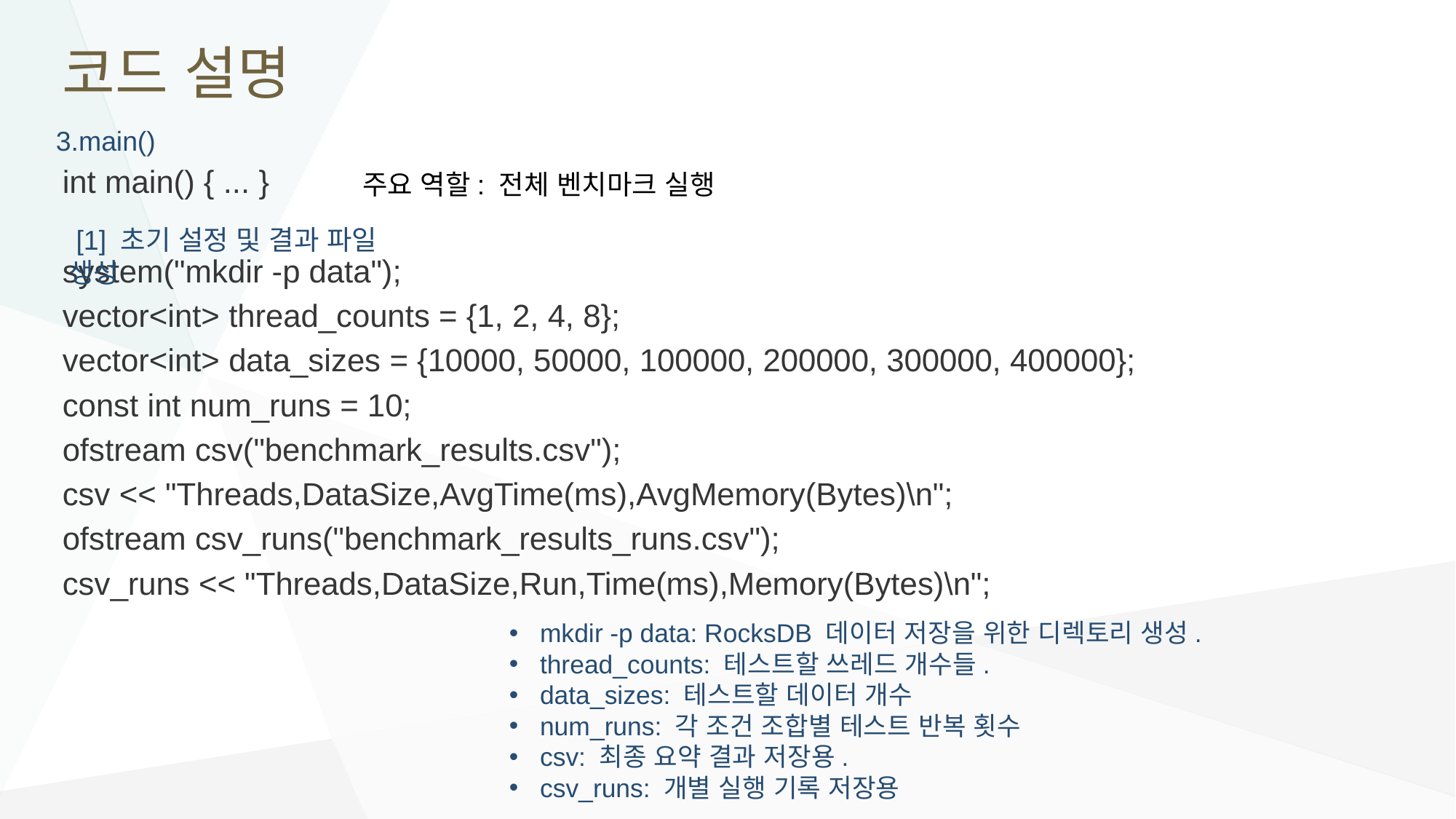

# 코드 설명
3.main()
int main() { ... }

system("mkdir -p data");
vector<int> thread_counts = {1, 2, 4, 8};
vector<int> data_sizes = {10000, 50000, 100000, 200000, 300000, 400000};
const int num_runs = 10;
ofstream csv("benchmark_results.csv");
csv << "Threads,DataSize,AvgTime(ms),AvgMemory(Bytes)\n";
ofstream csv_runs("benchmark_results_runs.csv");
csv_runs << "Threads,DataSize,Run,Time(ms),Memory(Bytes)\n";
주요 역할: 전체 벤치마크 실행
 [1] 초기 설정 및 결과 파일 생성
mkdir -p data: RocksDB 데이터 저장을 위한 디렉토리 생성.
thread_counts: 테스트할 쓰레드 개수들.
data_sizes: 테스트할 데이터 개수
num_runs: 각 조건 조합별 테스트 반복 횟수
csv: 최종 요약 결과 저장용.
csv_runs: 개별 실행 기록 저장용